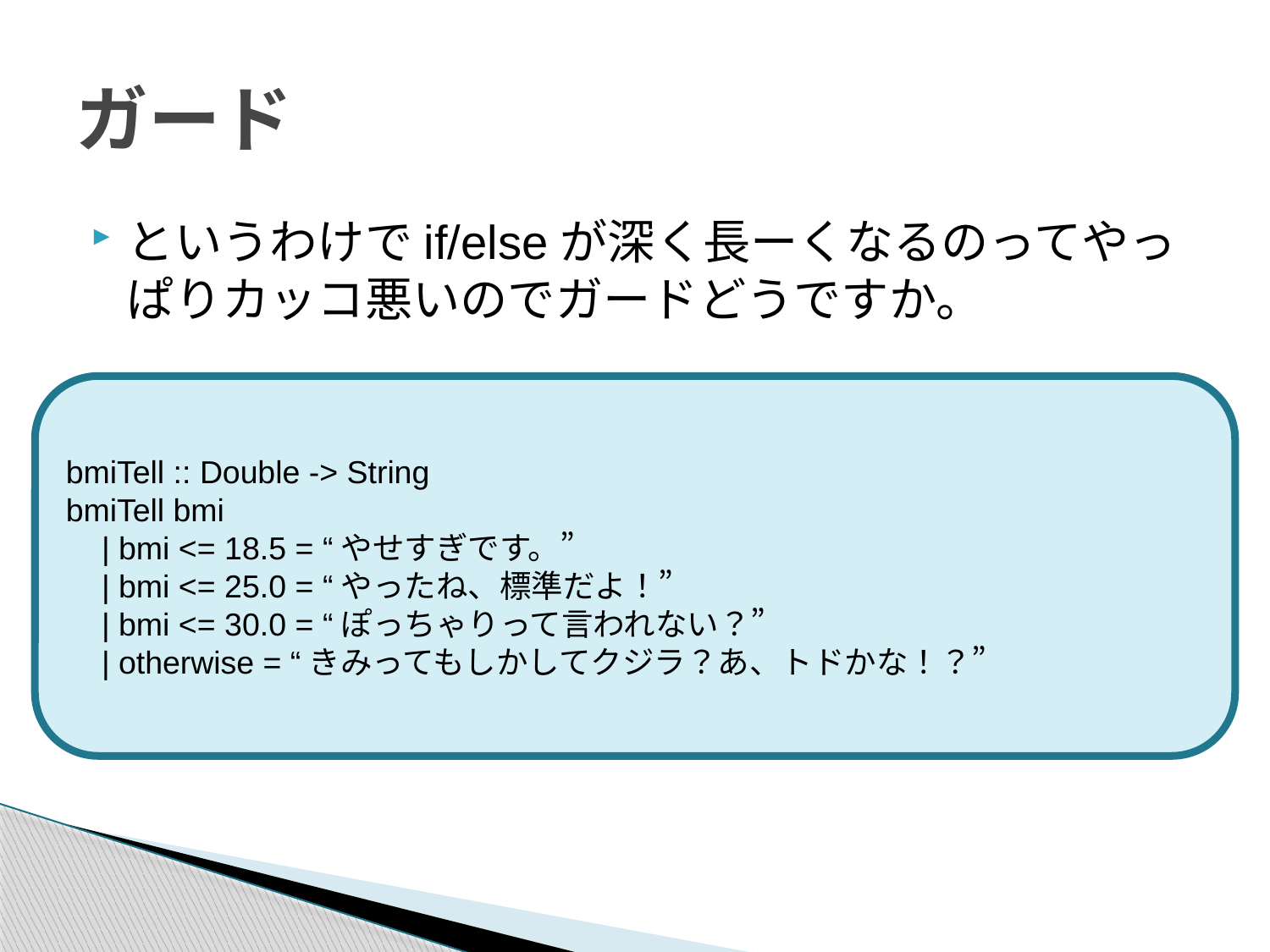

# ガード
というわけでif/elseが深く長ーくなるのってやっぱりカッコ悪いのでガードどうですか。
bmiTell :: Double -> String
bmiTell bmi
    | bmi <= 18.5 = “やせすぎです。”
    | bmi <= 25.0 = “やったね、標準だよ！”
    | bmi <= 30.0 = “ぽっちゃりって言われない？”
    | otherwise = “きみってもしかしてクジラ？あ、トドかな！？”